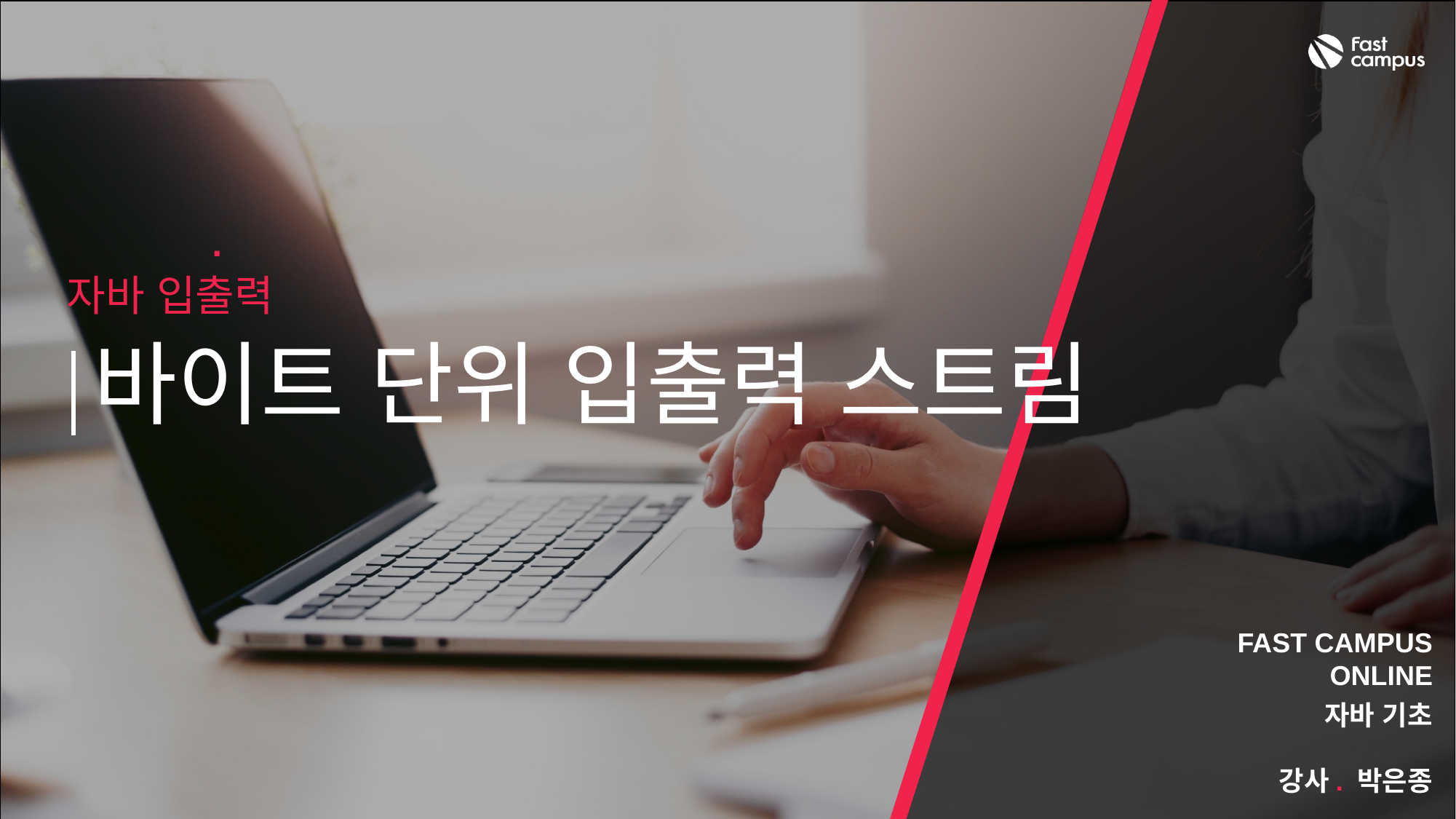

14
자바 입출력
바이트 단위 입출력 스트림